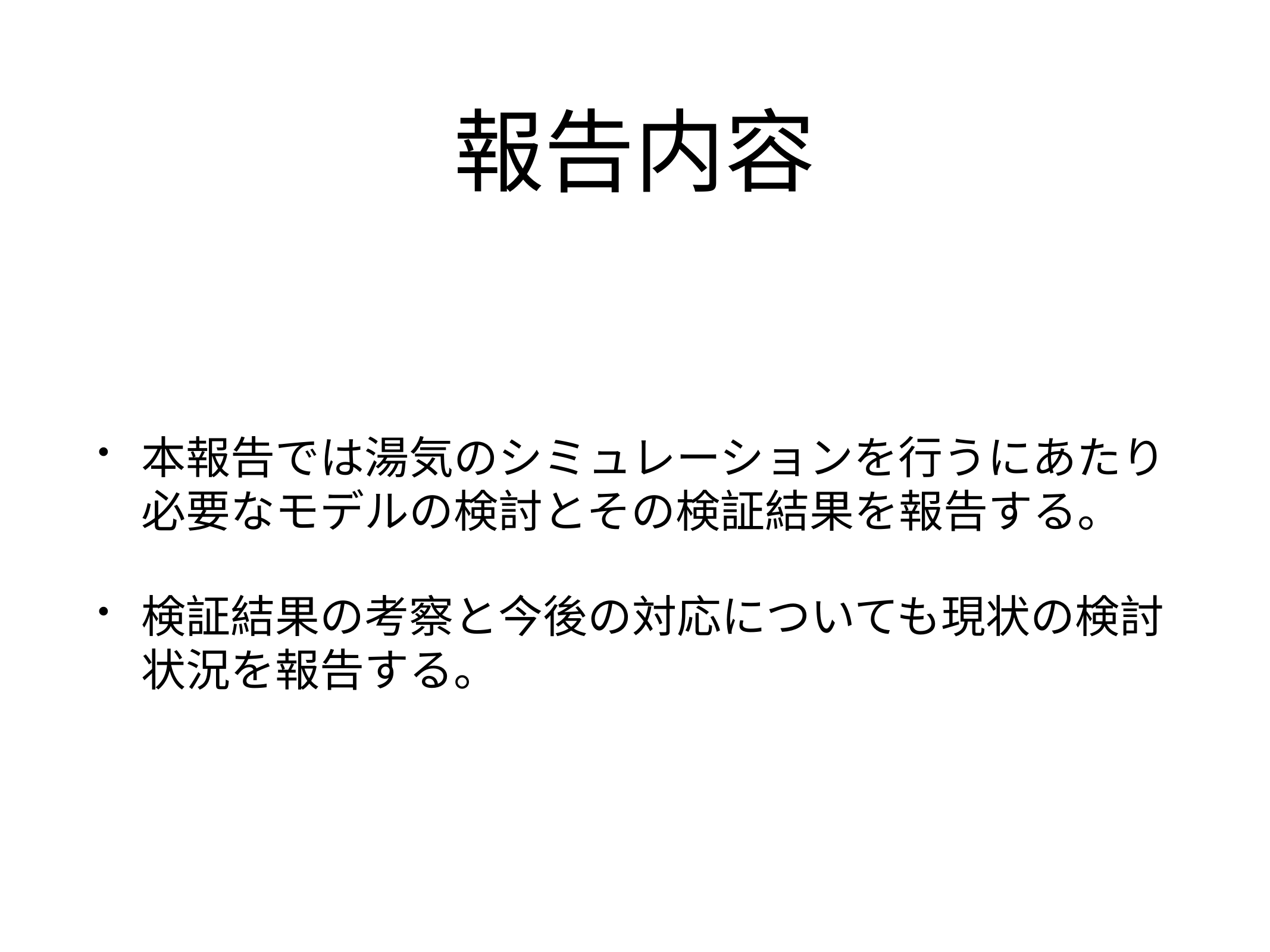

# 報告内容
本報告では湯気のシミュレーションを行うにあたり必要なモデルの検討とその検証結果を報告する。
検証結果の考察と今後の対応についても現状の検討状況を報告する。